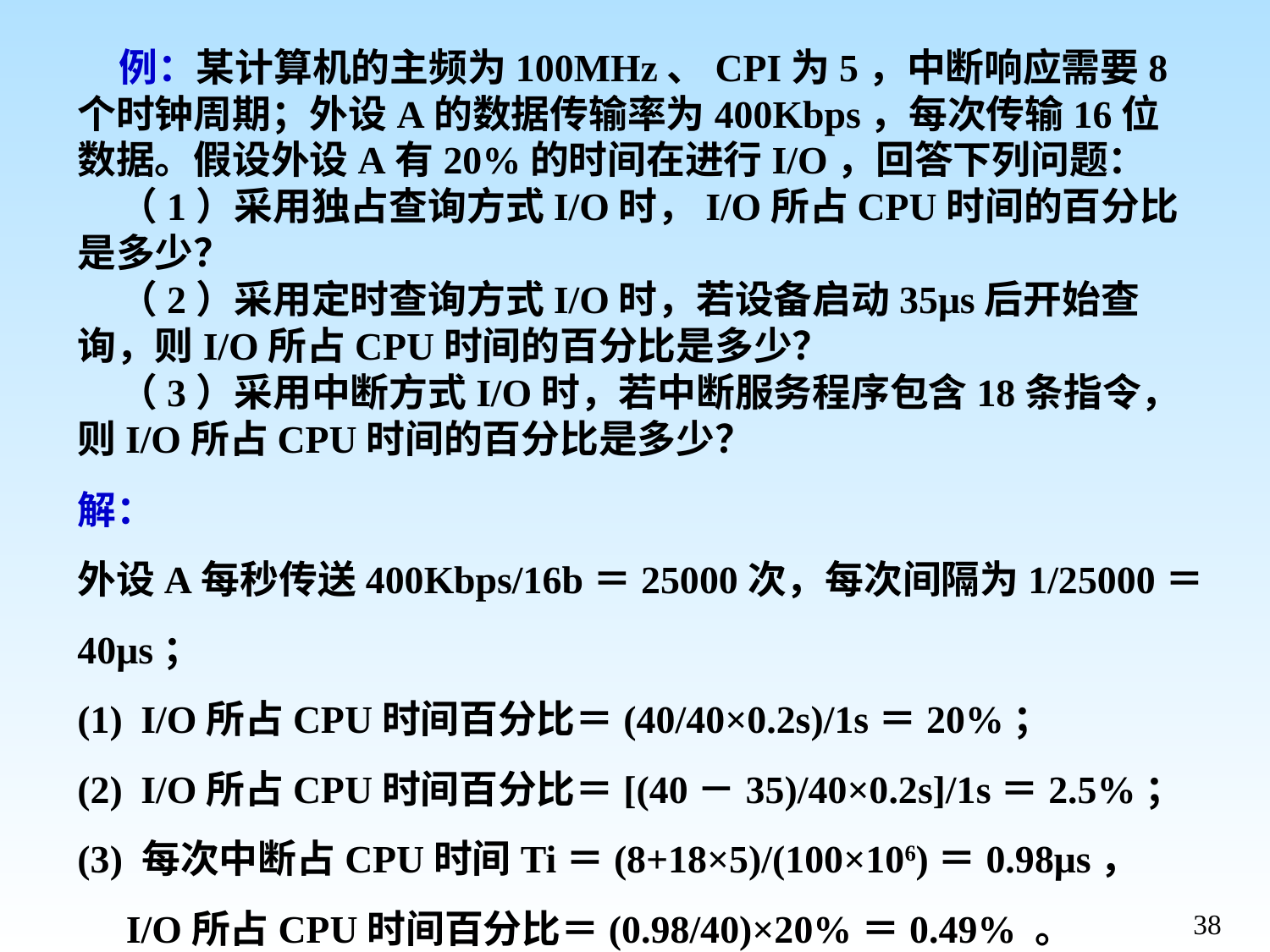

例：某计算机的主频为100MHz、CPI为5，中断响应需要8个时钟周期；外设A的数据传输率为400Kbps，每次传输16位数据。假设外设A有20%的时间在进行I/O，回答下列问题：
（1）采用独占查询方式I/O时，I/O所占CPU时间的百分比是多少？
（2）采用定时查询方式I/O时，若设备启动35μs后开始查询，则I/O所占CPU时间的百分比是多少？
（3）采用中断方式I/O时，若中断服务程序包含18条指令，则I/O所占CPU时间的百分比是多少？
解：
外设A每秒传送400Kbps/16b＝25000次，每次间隔为1/25000＝40μs；
I/O所占CPU时间百分比＝(40/40×0.2s)/1s＝20%；
I/O所占CPU时间百分比＝[(40－35)/40×0.2s]/1s＝2.5%；
(3) 每次中断占CPU时间Ti＝(8+18×5)/(100×106)＝0.98μs，
     I/O所占CPU时间百分比＝(0.98/40)×20%＝0.49% 。
38